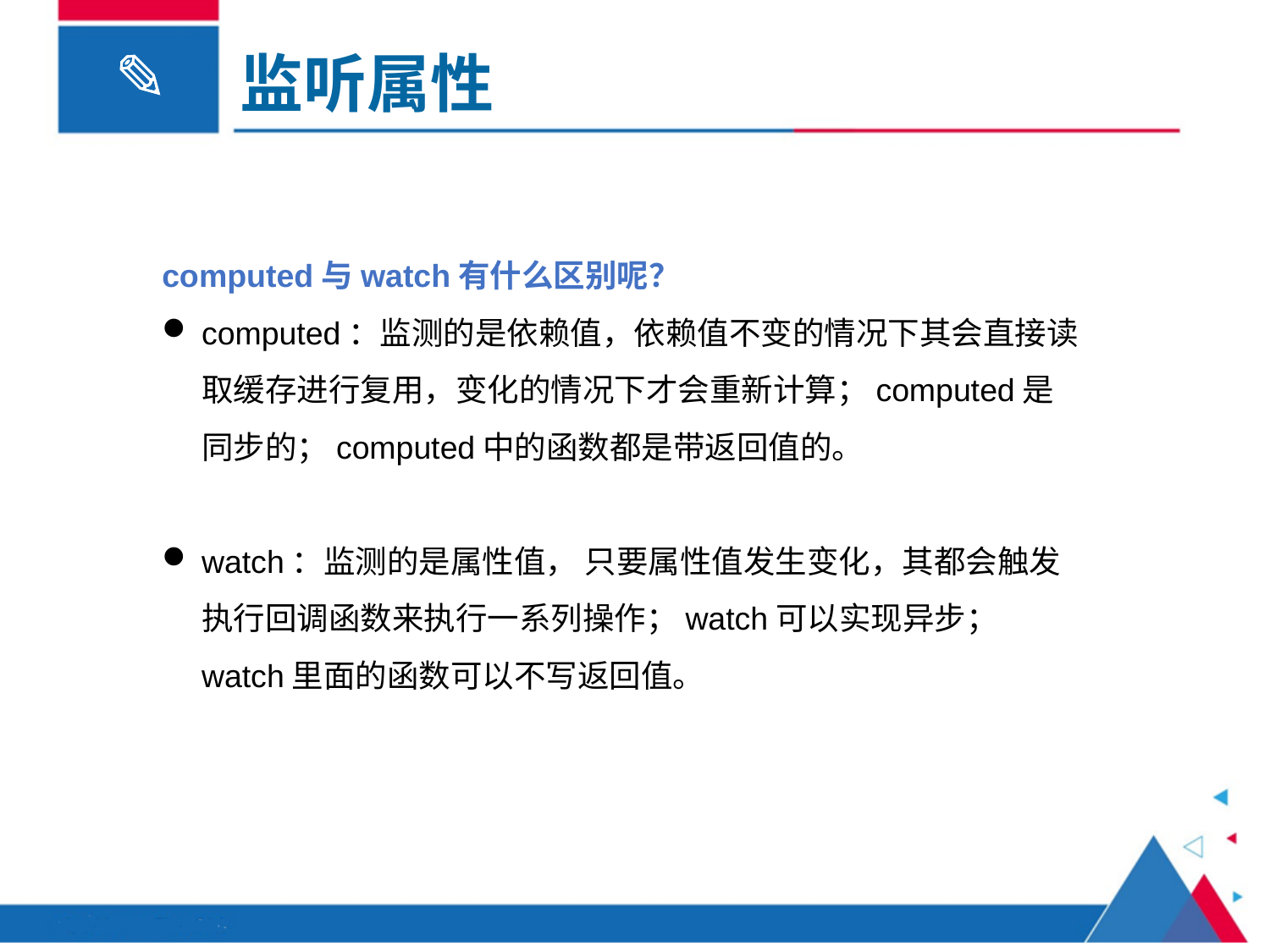

监听属性
computed与watch有什么区别呢？
computed：监测的是依赖值，依赖值不变的情况下其会直接读取缓存进行复用，变化的情况下才会重新计算；computed是同步的；computed中的函数都是带返回值的。

watch：监测的是属性值， 只要属性值发生变化，其都会触发执行回调函数来执行一系列操作；watch可以实现异步；watch里面的函数可以不写返回值。